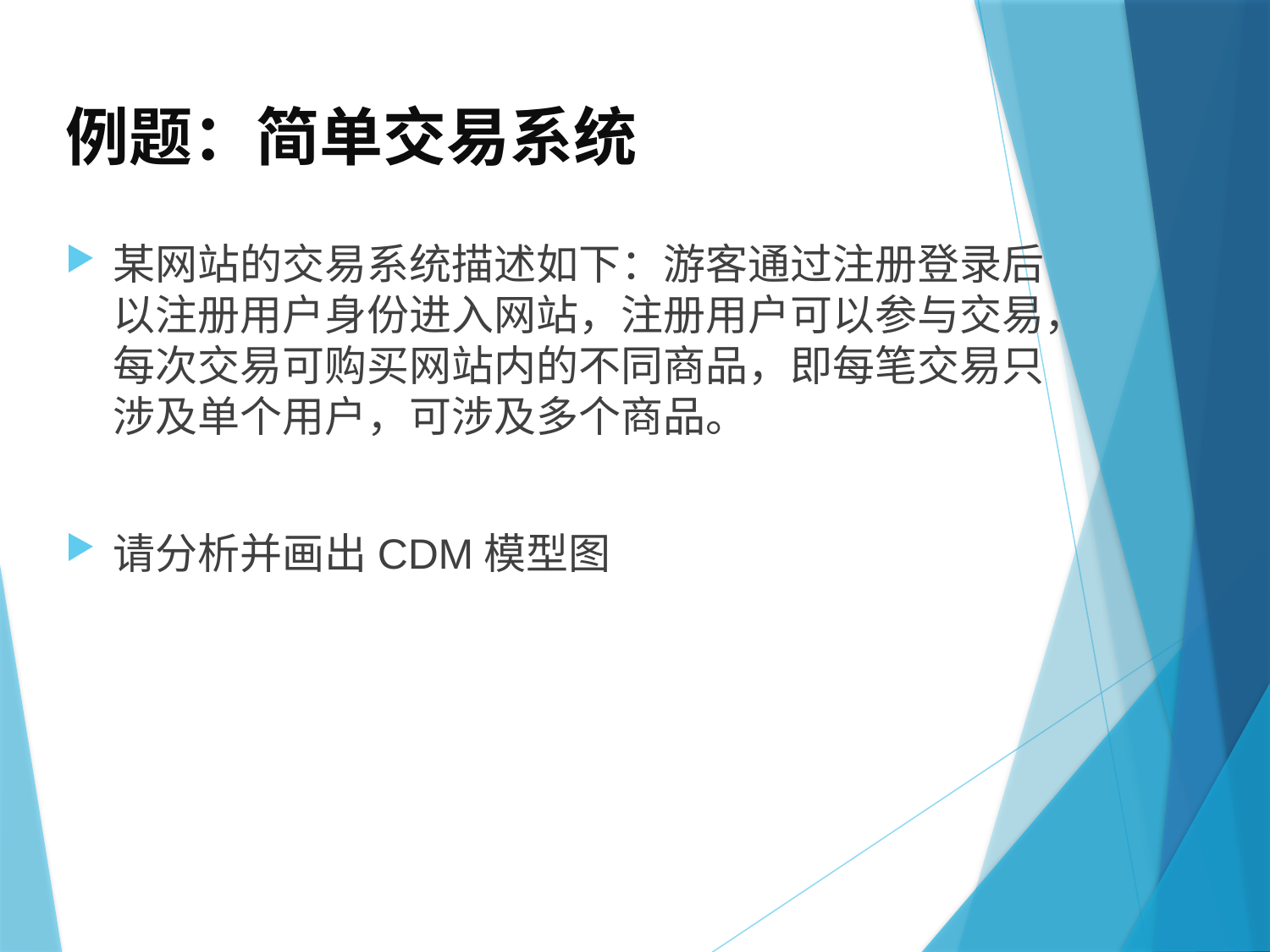

# 例题：简单交易系统
某网站的交易系统描述如下：游客通过注册登录后以注册用户身份进入网站，注册用户可以参与交易，每次交易可购买网站内的不同商品，即每笔交易只涉及单个用户，可涉及多个商品。

请分析并画出CDM模型图